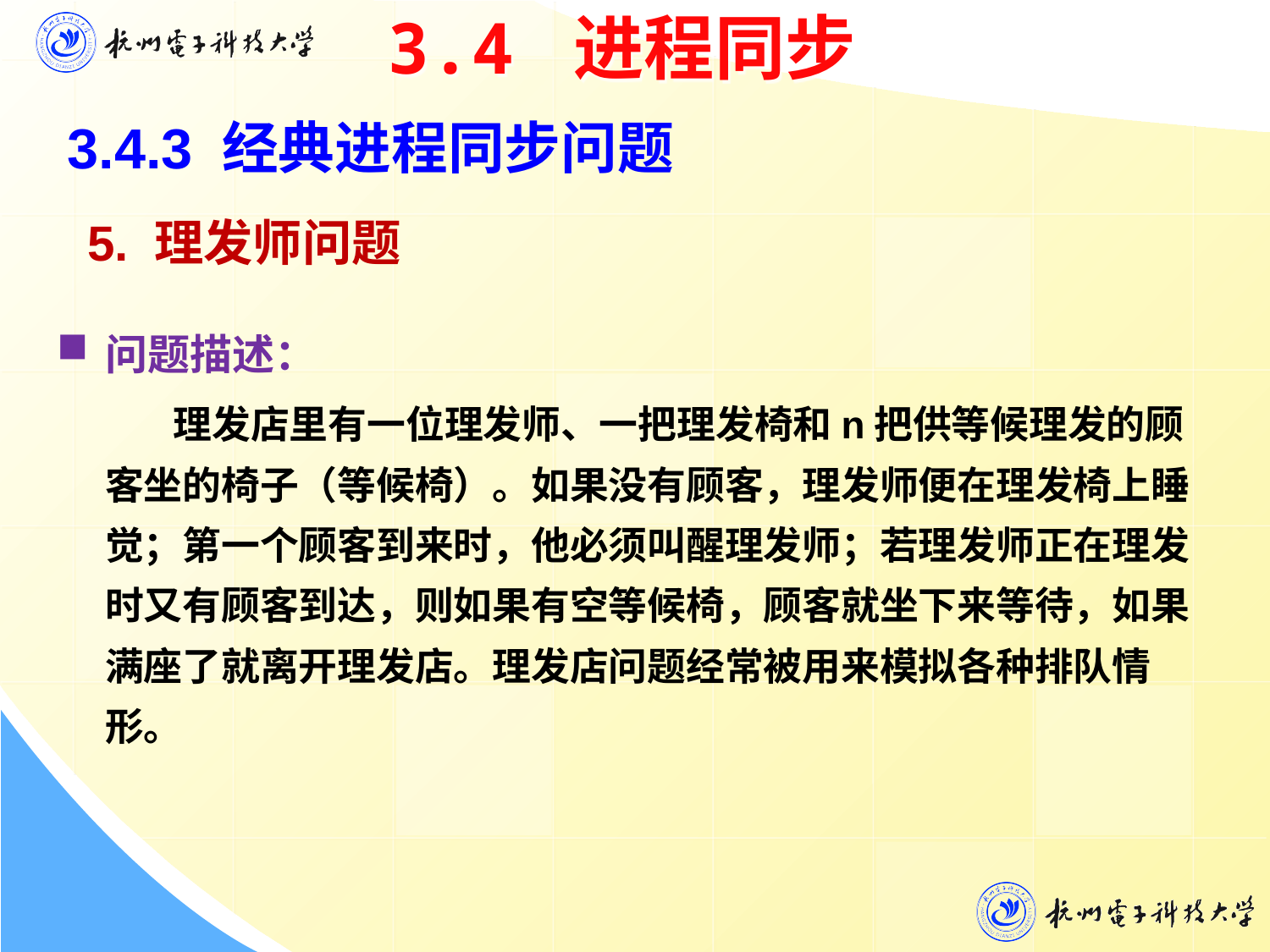

3.4 进程同步
3.4.3 经典进程同步问题
5. 理发师问题
问题描述：
            理发店里有一位理发师、一把理发椅和n把供等候理发的顾客坐的椅子（等候椅）。如果没有顾客，理发师便在理发椅上睡觉；第一个顾客到来时，他必须叫醒理发师；若理发师正在理发时又有顾客到达，则如果有空等候椅，顾客就坐下来等待，如果满座了就离开理发店。理发店问题经常被用来模拟各种排队情形。